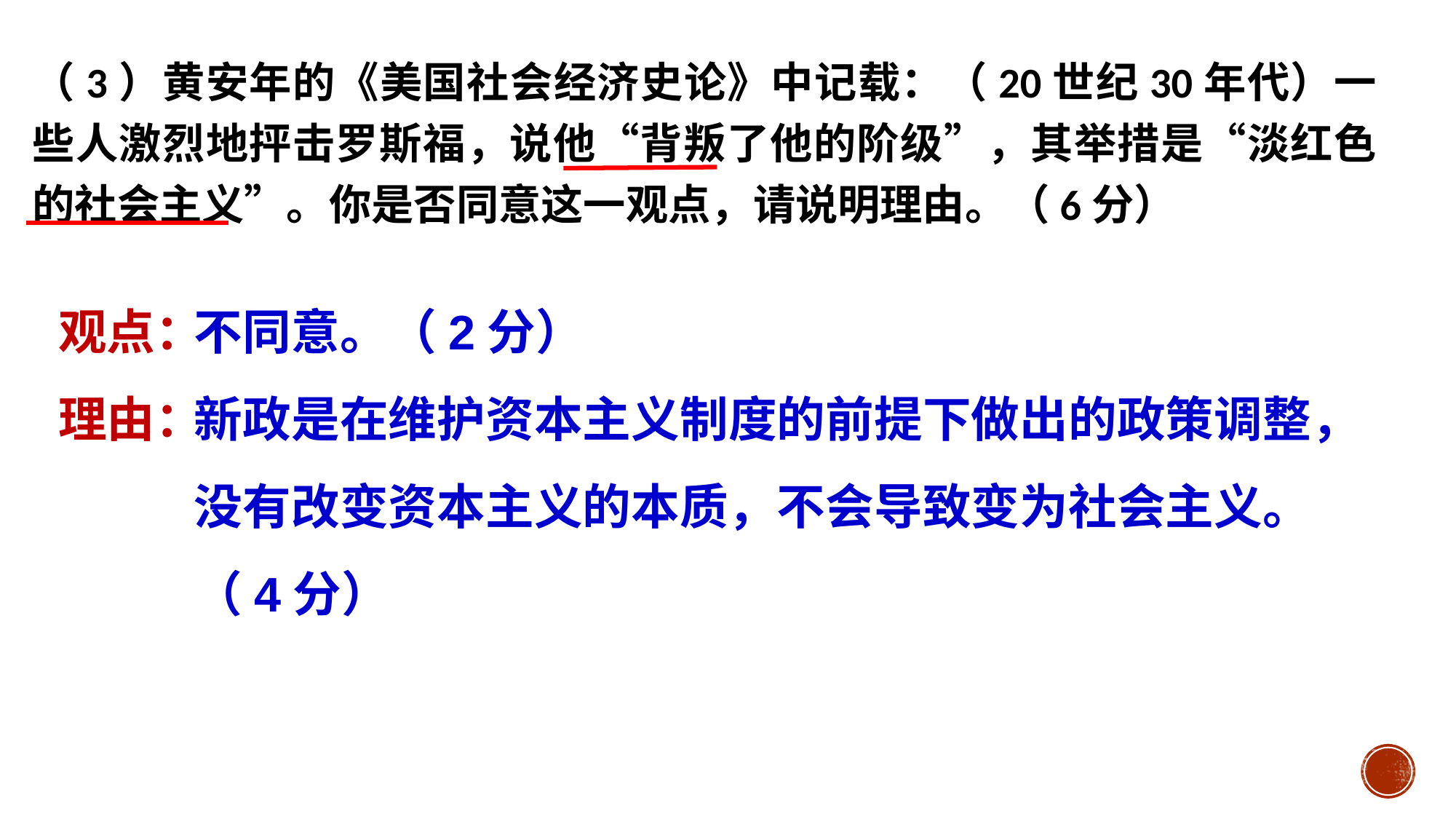

（3）黄安年的《美国社会经济史论》中记载：（20世纪30年代）一些人激烈地抨击罗斯福，说他“背叛了他的阶级”，其举措是“淡红色的社会主义”。你是否同意这一观点，请说明理由。（6分）
观点：
理由：
不同意。（2分）
新政是在维护资本主义制度的前提下做出的政策调整，没有改变资本主义的本质，不会导致变为社会主义。（4分）